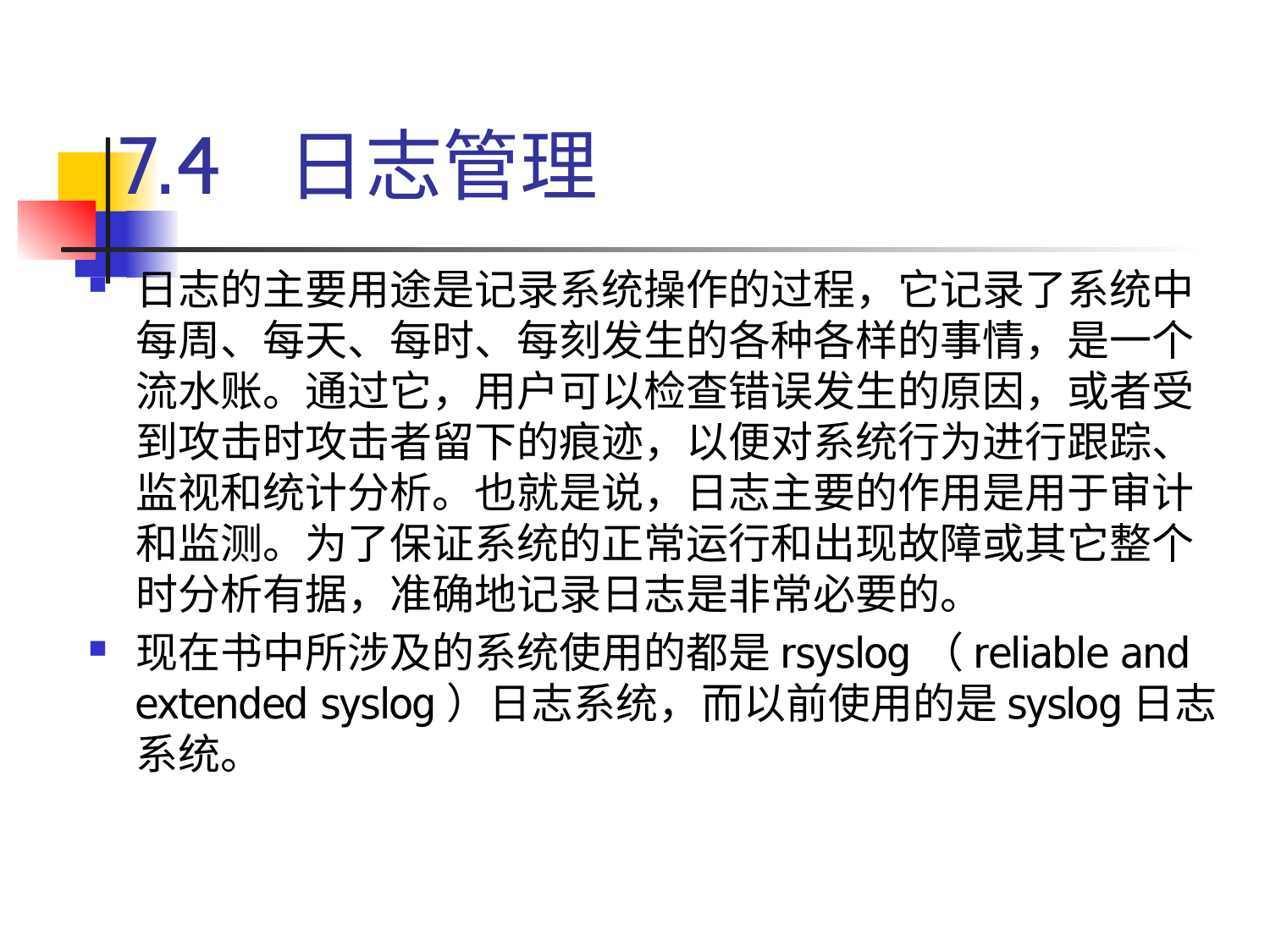

# 7.4  日志管理
日志的主要用途是记录系统操作的过程，它记录了系统中每周、每天、每时、每刻发生的各种各样的事情，是一个流水账。通过它，用户可以检查错误发生的原因，或者受到攻击时攻击者留下的痕迹，以便对系统行为进行跟踪、监视和统计分析。也就是说，日志主要的作用是用于审计和监测。为了保证系统的正常运行和出现故障或其它整个时分析有据，准确地记录日志是非常必要的。
现在书中所涉及的系统使用的都是rsyslog（reliable and extended syslog）日志系统，而以前使用的是syslog日志系统。